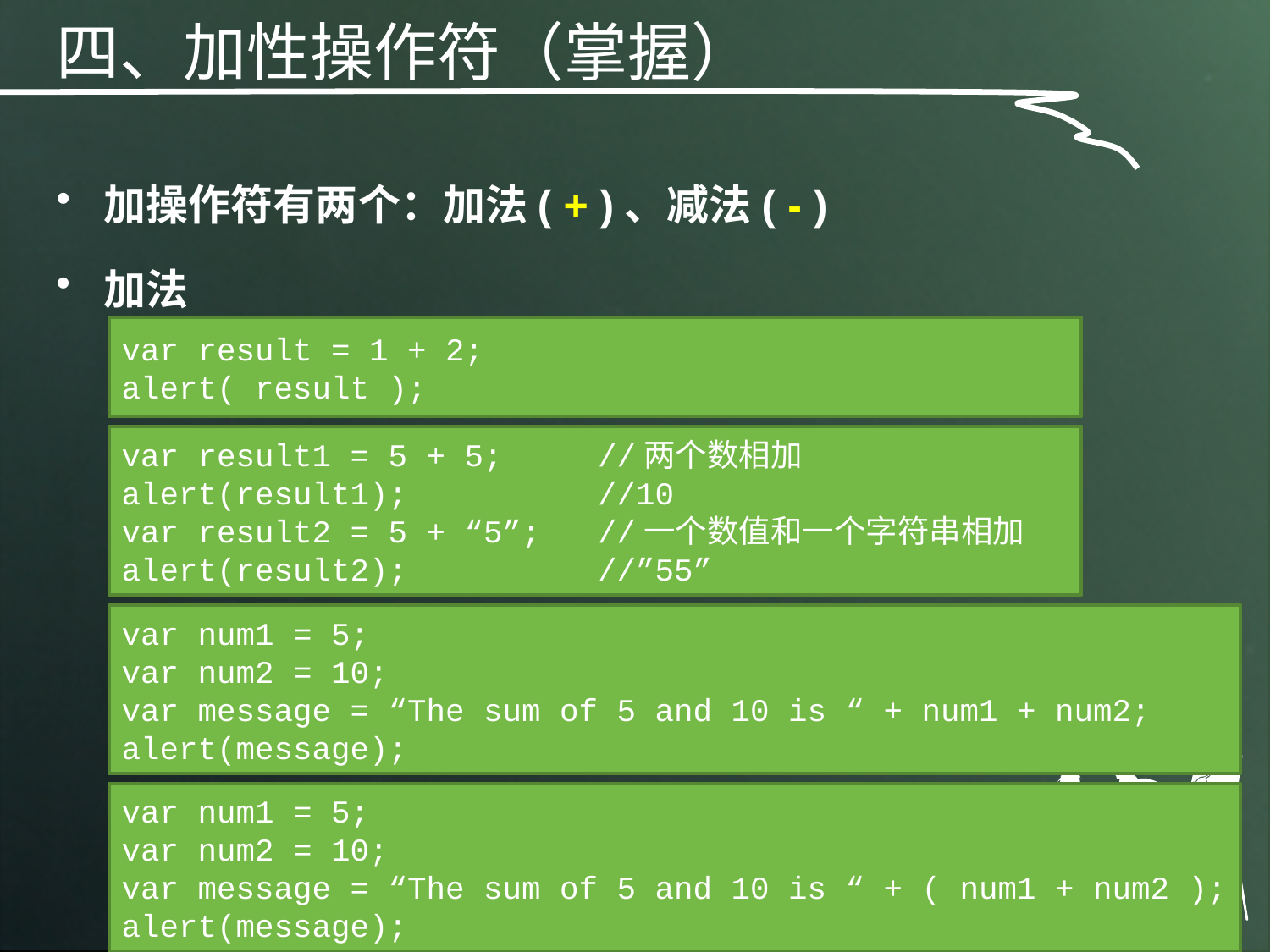

四、加性操作符（掌握）

加操作符有两个：加法( + )、减法( - )
加法
var result = 1 + 2;
alert( result );
var result1 = 5 + 5;     //两个数相加
alert(result1);          //10
var result2 = 5 + “5”;   //一个数值和一个字符串相加
alert(result2);          //”55”
var num1 = 5;
var num2 = 10;
var message = “The sum of 5 and 10 is “ + num1 + num2;
alert(message);
var num1 = 5;
var num2 = 10;
var message = “The sum of 5 and 10 is “ + ( num1 + num2 );
alert(message);